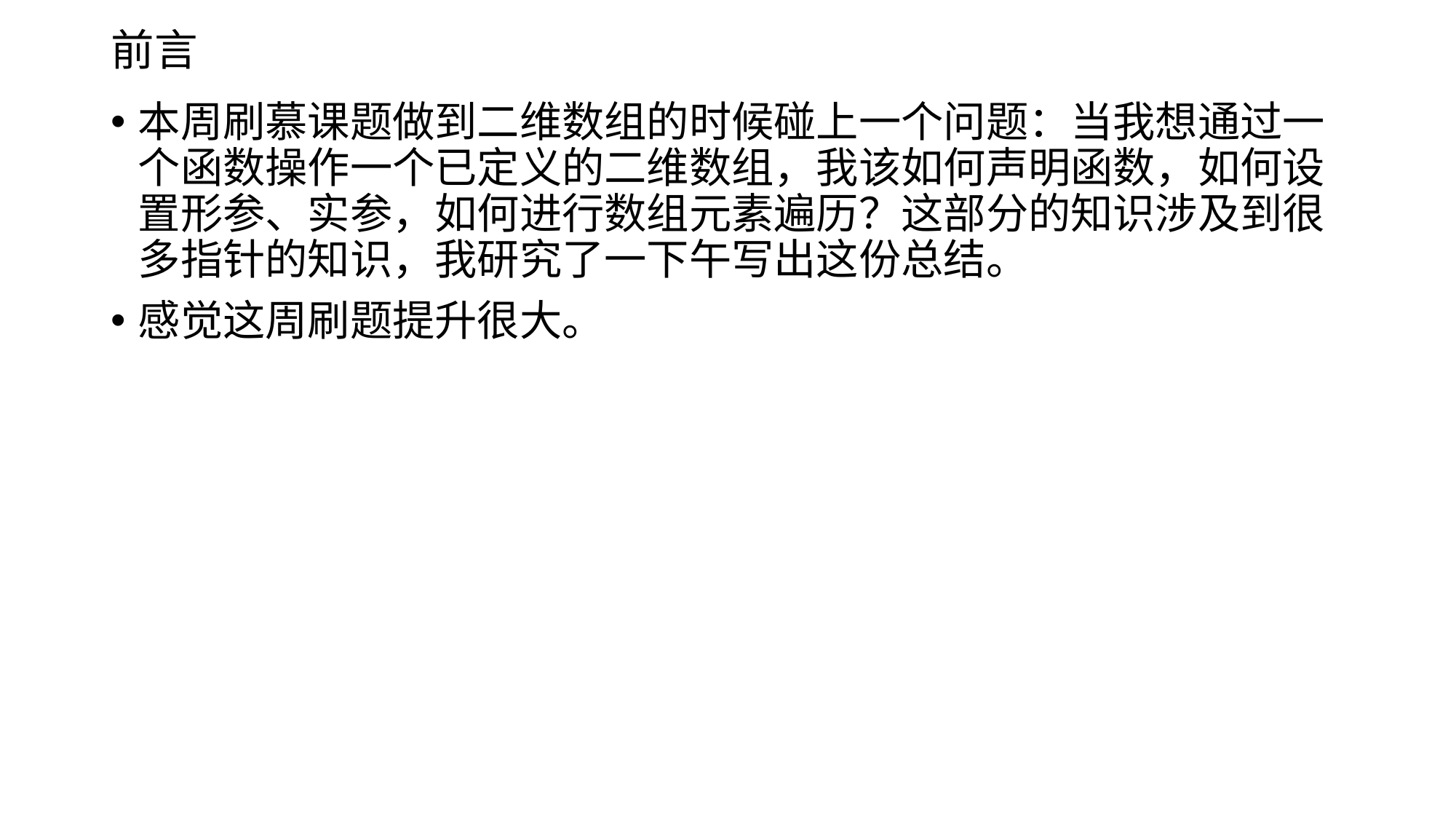

# 前言
本周刷慕课题做到二维数组的时候碰上一个问题：当我想通过一个函数操作一个已定义的二维数组，我该如何声明函数，如何设置形参、实参，如何进行数组元素遍历？这部分的知识涉及到很多指针的知识，我研究了一下午写出这份总结。
感觉这周刷题提升很大。